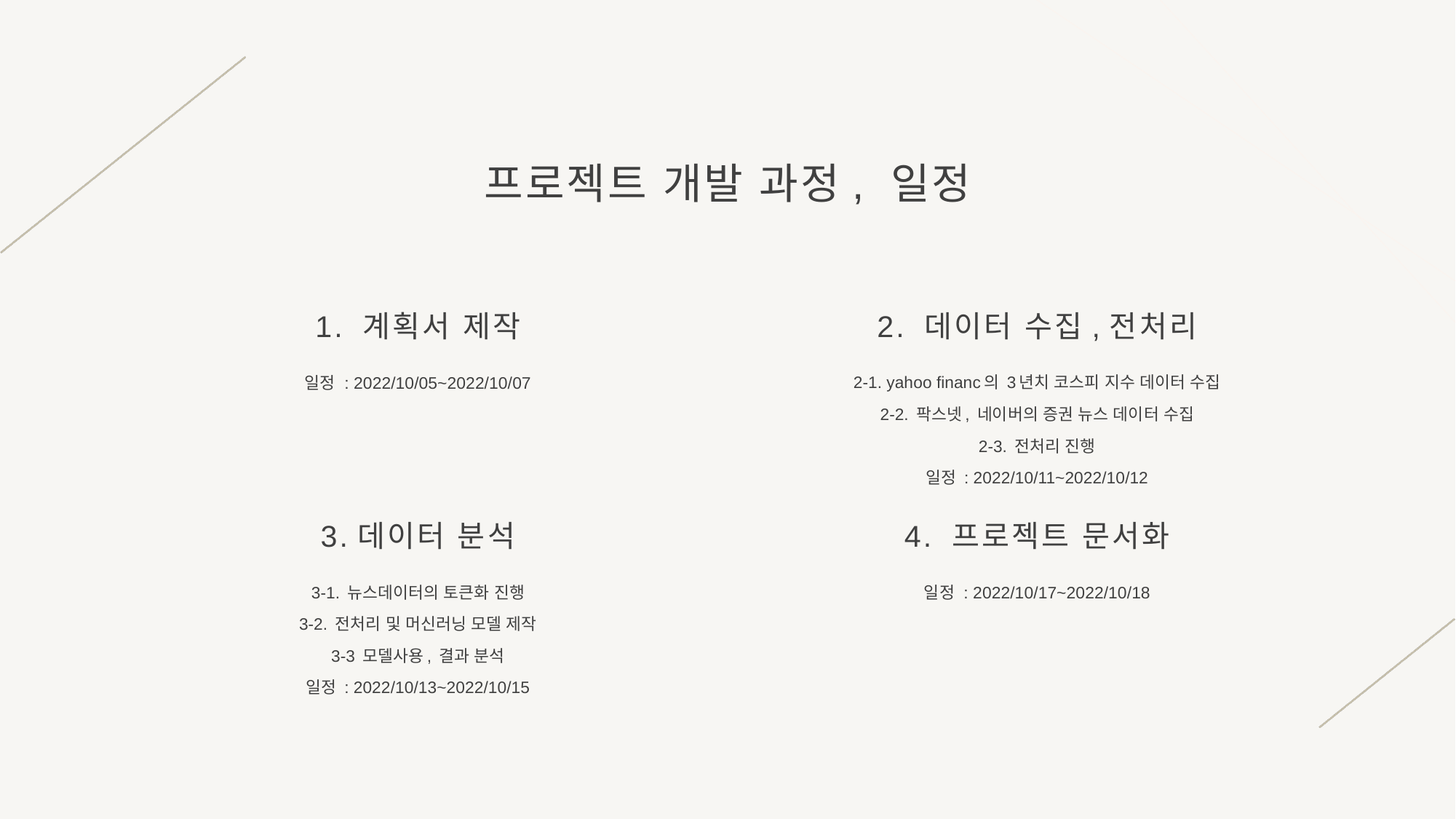

# 프로젝트 개발 과정, 일정
1. 계획서 제작
2. 데이터 수집,전처리
일정 : 2022/10/05~2022/10/07
2-1. yahoo financ의 3년치 코스피 지수 데이터 수집
2-2. 팍스넷, 네이버의 증권 뉴스 데이터 수집
2-3. 전처리 진행
일정 : 2022/10/11~2022/10/12
3.데이터 분석
4. 프로젝트 문서화
3-1. 뉴스데이터의 토큰화 진행
3-2. 전처리 및 머신러닝 모델 제작
3-3 모델사용, 결과 분석
일정 : 2022/10/13~2022/10/15
일정 : 2022/10/17~2022/10/18